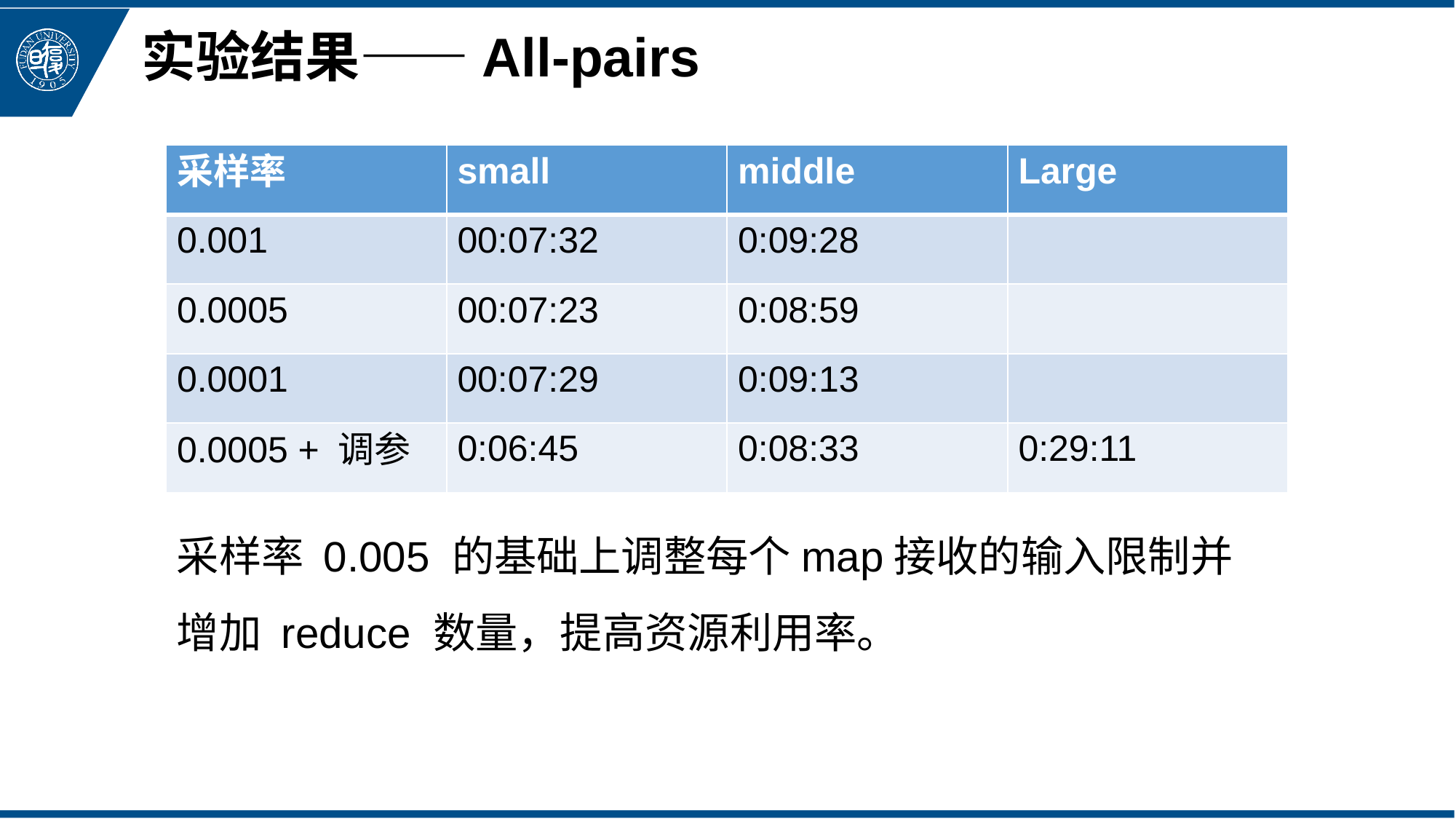

实验结果——All-pairs

| 采样率 | small | middle | Large |
| --- | --- | --- | --- |
| 0.001 | 00:07:32 | 0:09:28 |  |
| 0.0005 | 00:07:23 | 0:08:59 |  |
| 0.0001 | 00:07:29 | 0:09:13 |  |
| 0.0005 + 调参 | 0:06:45 | 0:08:33 | 0:29:11 |
采样率 0.005 的基础上调整每个map接收的输入限制并增加 reduce 数量，提高资源利用率。